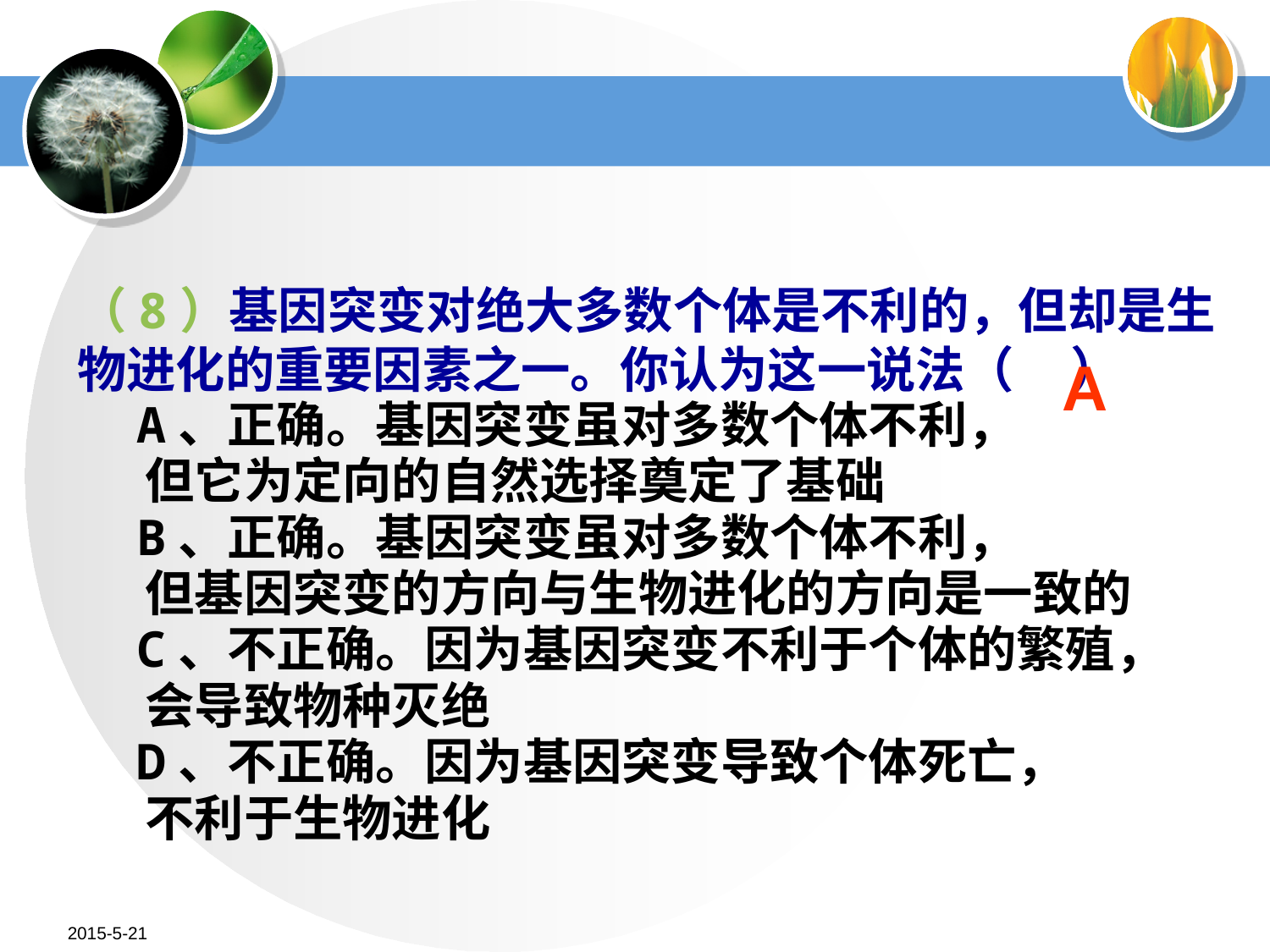

（8）基因突变对绝大多数个体是不利的，但却是生物进化的重要因素之一。你认为这一说法（     ）
  A、正确。基因突变虽对多数个体不利，
     但它为定向的自然选择奠定了基础
  B、正确。基因突变虽对多数个体不利，
     但基因突变的方向与生物进化的方向是一致的
  C、不正确。因为基因突变不利于个体的繁殖，
     会导致物种灭绝
  D、不正确。因为基因突变导致个体死亡，
     不利于生物进化
A

2015-5-21